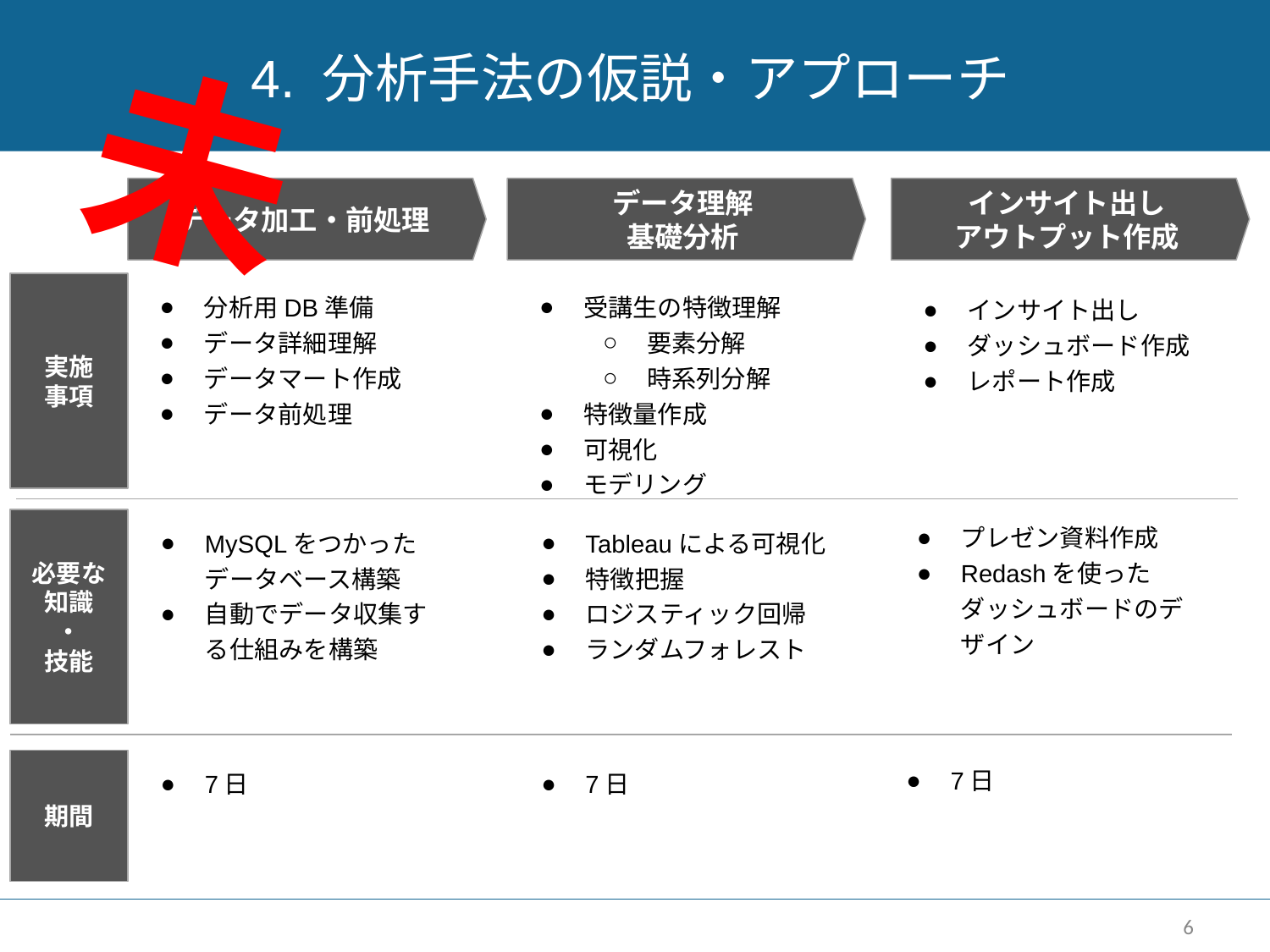

# 4. 分析手法の仮説・アプローチ
未
データ加工・前処理
データ理解
基礎分析
インサイト出し
アウトプット作成
実施
事項
分析用DB準備
データ詳細理解
データマート作成
データ前処理
受講生の特徴理解
要素分解
時系列分解
特徴量作成
可視化
モデリング
インサイト出し
ダッシュボード作成
レポート作成
プレゼン資料作成
Redashを使ったダッシュボードのデザイン
必要な
知識
・
技能
MySQLをつかったデータベース構築
自動でデータ収集する仕組みを構築
Tableauによる可視化
特徴把握
ロジスティック回帰
ランダムフォレスト
7日
期間
7日
7日
6